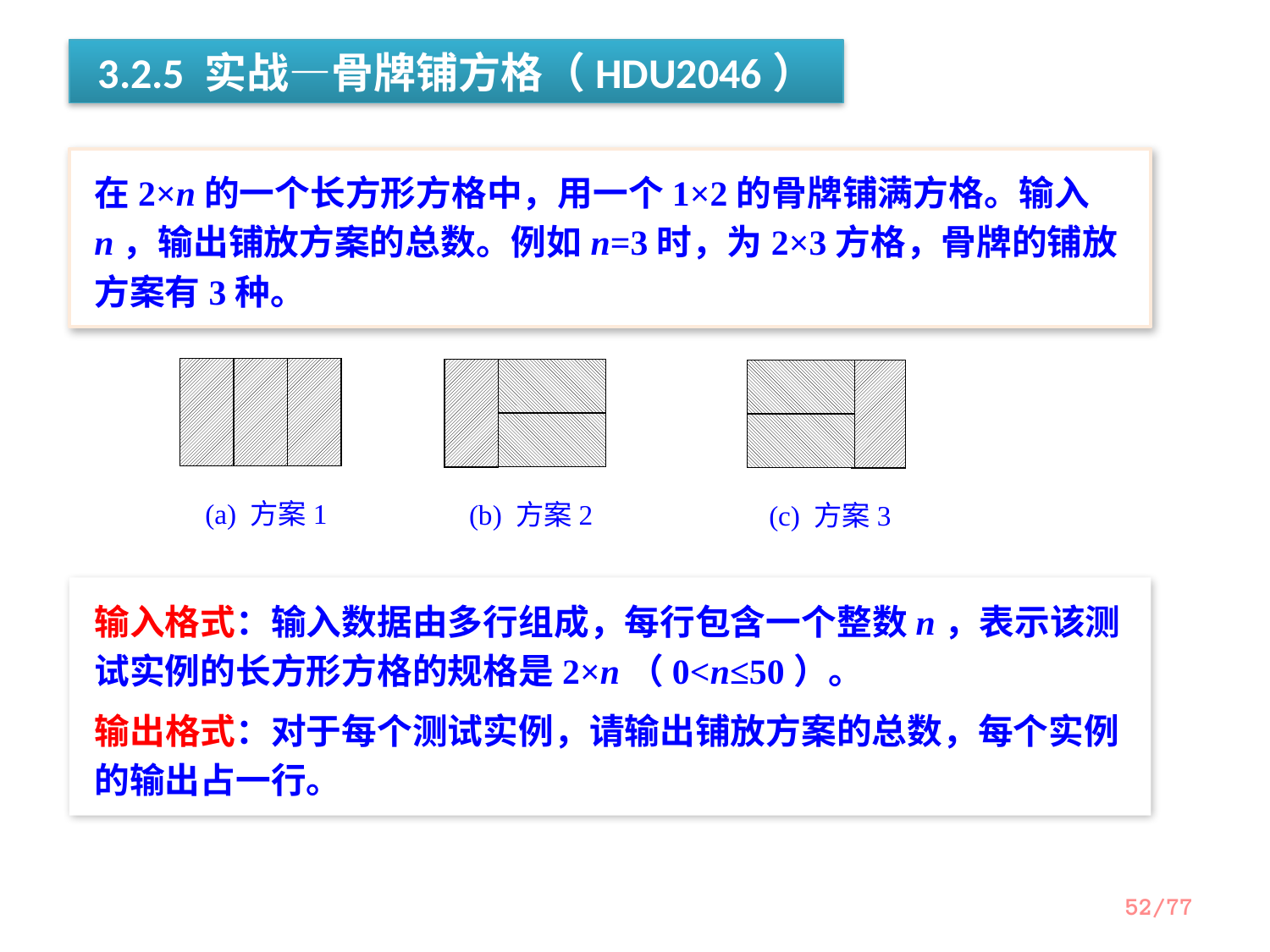

3.2.5 实战—骨牌铺方格（HDU2046）
在2×n的一个长方形方格中，用一个1×2的骨牌铺满方格。输入n，输出铺放方案的总数。例如n=3时，为2×3方格，骨牌的铺放方案有3种。

(a) 方案1
(b) 方案2
(c) 方案3
输入格式：输入数据由多行组成，每行包含一个整数n，表示该测试实例的长方形方格的规格是2×n（0<n≤50）。
输出格式：对于每个测试实例，请输出铺放方案的总数，每个实例的输出占一行。
52/77